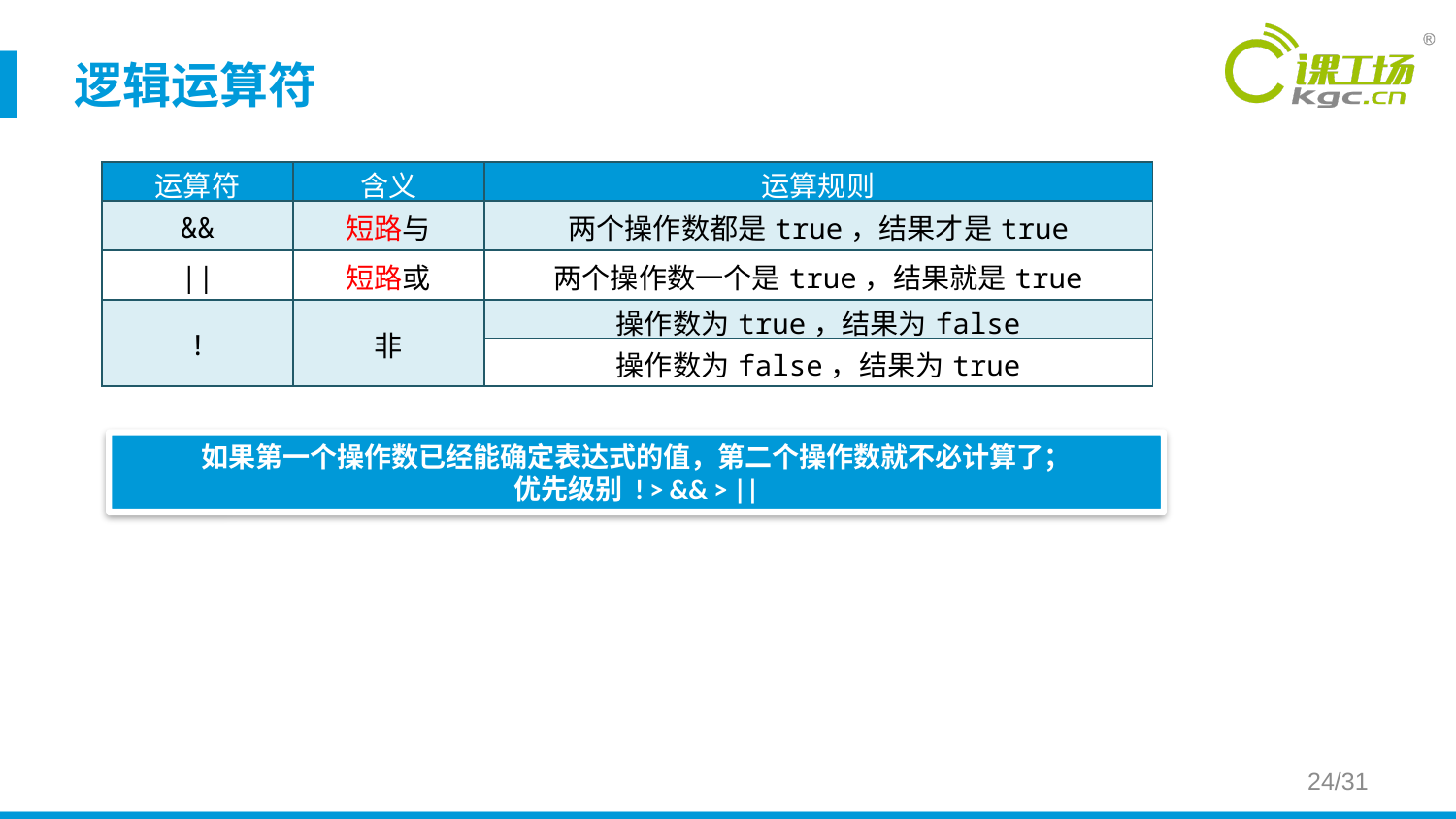

逻辑运算符
| 运算符 | 含义 | 运算规则 |
| --- | --- | --- |
| && | 短路与 | 两个操作数都是true，结果才是true |
| || | 短路或 | 两个操作数一个是true，结果就是true |
| ! | 非 | 操作数为true，结果为false |
|  |  | 操作数为false，结果为true |
如果第一个操作数已经能确定表达式的值，第二个操作数就不必计算了；
优先级别 ! > && > ||
24/31